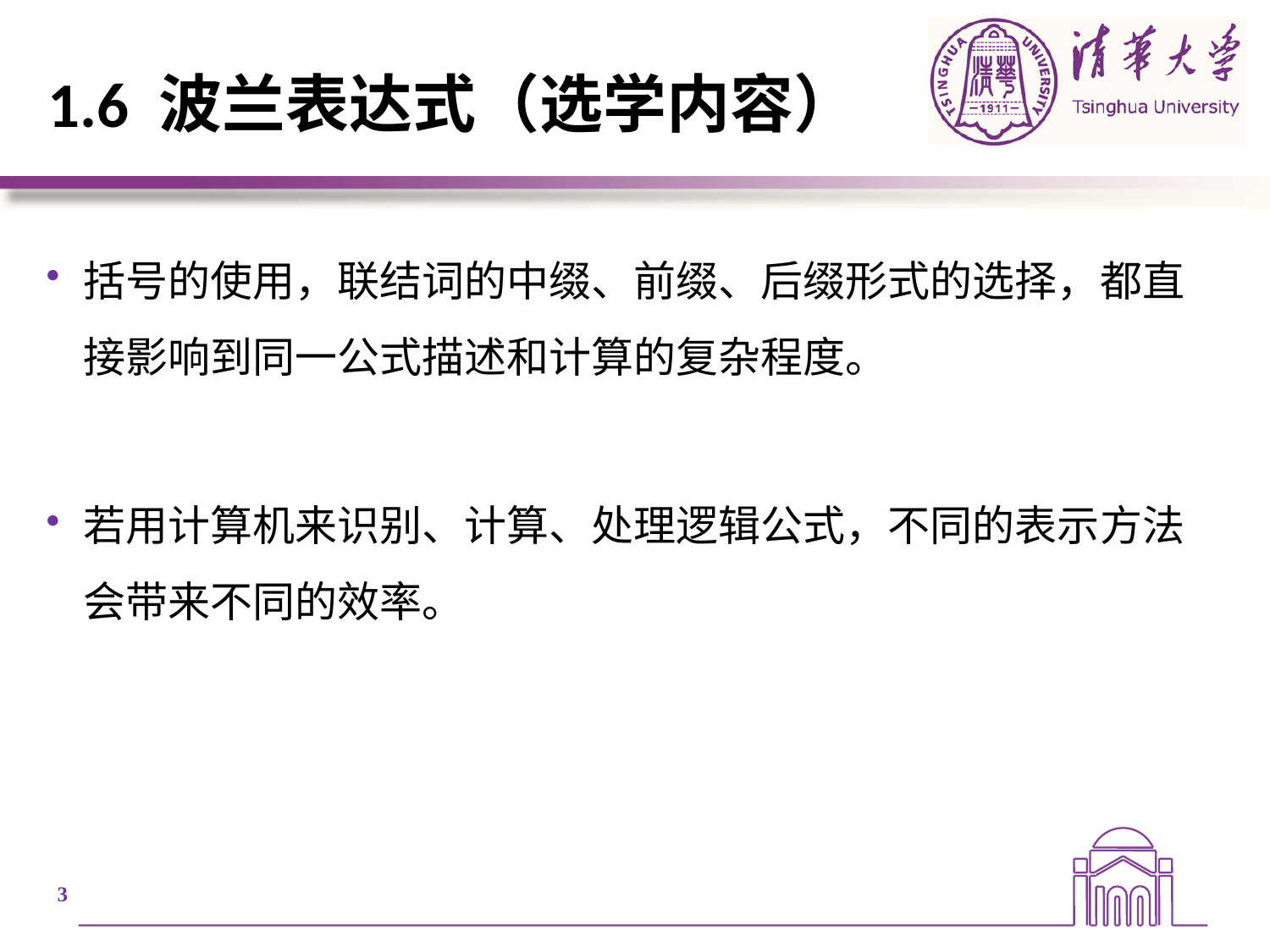

# 1.6 波兰表达式（选学内容）
括号的使用，联结词的中缀、前缀、后缀形式的选择，都直接影响到同一公式描述和计算的复杂程度。

若用计算机来识别、计算、处理逻辑公式，不同的表示方法会带来不同的效率。